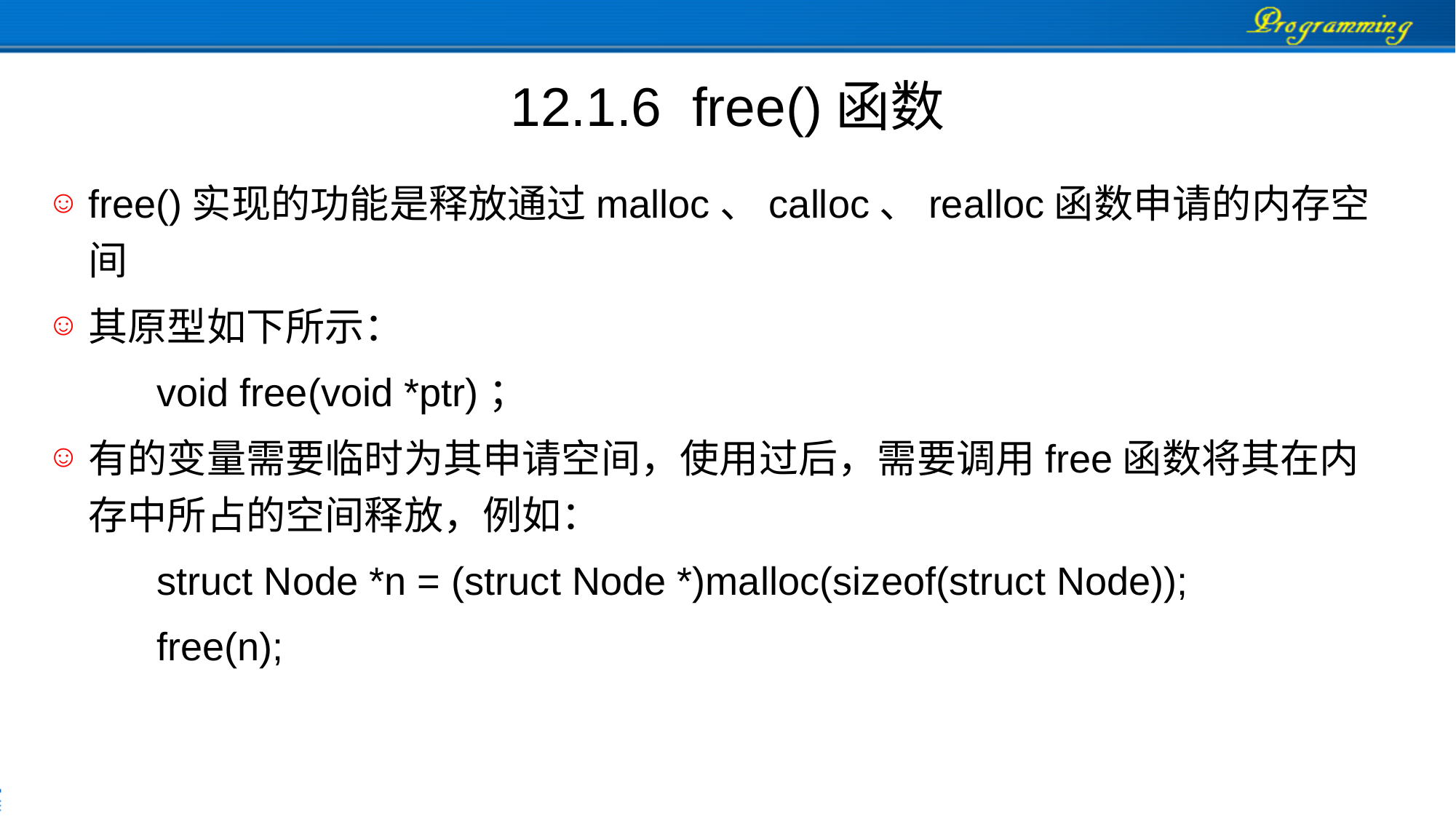

# 12.1.6  free()函数
free()实现的功能是释放通过malloc、calloc、realloc函数申请的内存空间
其原型如下所示：
	void free(void *ptr)；
有的变量需要临时为其申请空间，使用过后，需要调用free函数将其在内存中所占的空间释放，例如：
	struct Node *n = (struct Node *)malloc(sizeof(struct Node));
	free(n);